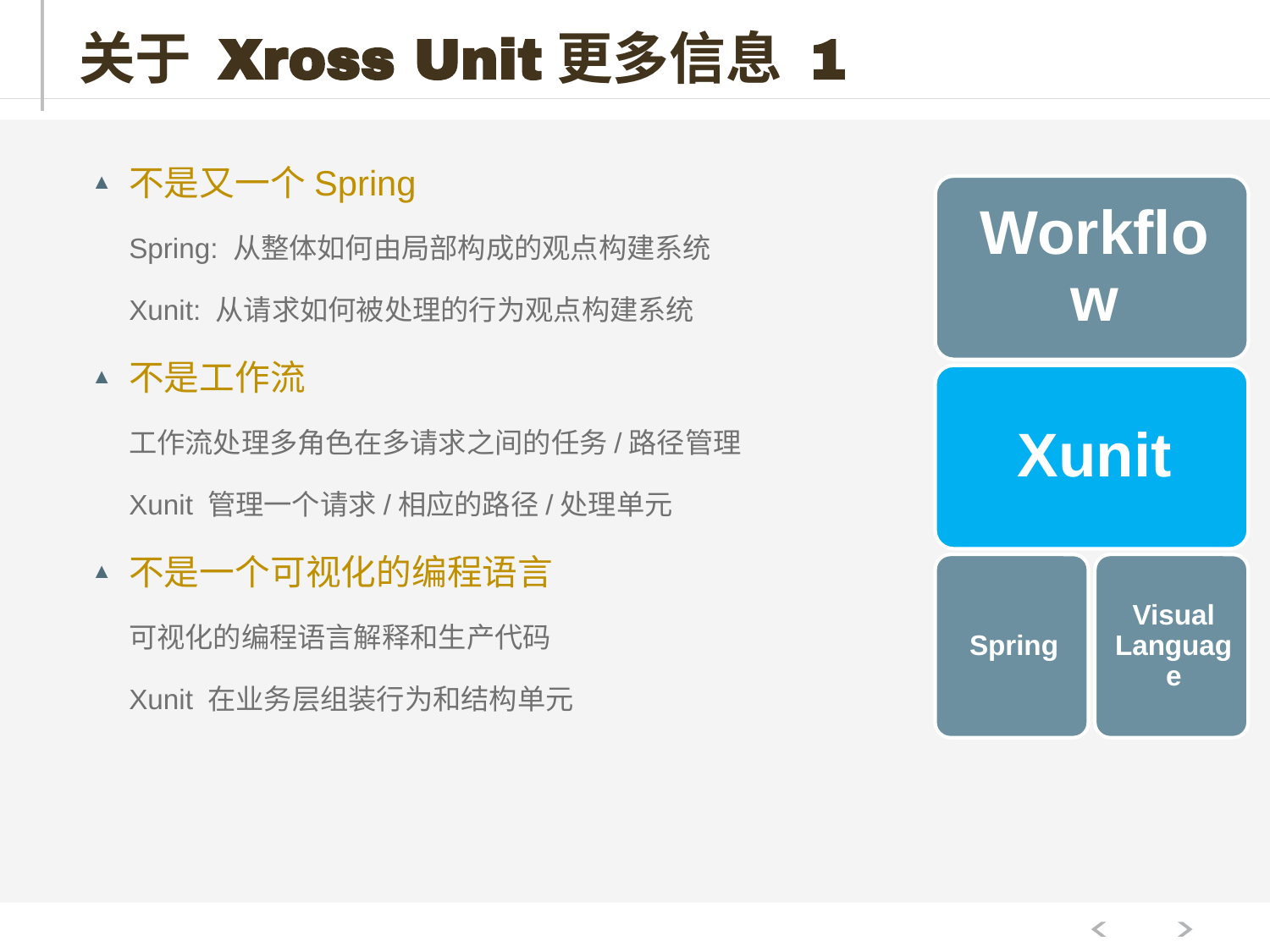

# 关于 Xross Unit更多信息 1
不是又一个Spring
Spring: 从整体如何由局部构成的观点构建系统
Xunit: 从请求如何被处理的行为观点构建系统
不是工作流
工作流处理多角色在多请求之间的任务/路径管理
Xunit 管理一个请求/相应的路径/处理单元
不是一个可视化的编程语言
可视化的编程语言解释和生产代码
Xunit 在业务层组装行为和结构单元
Workflow
Xunit
Spring
Visual Language